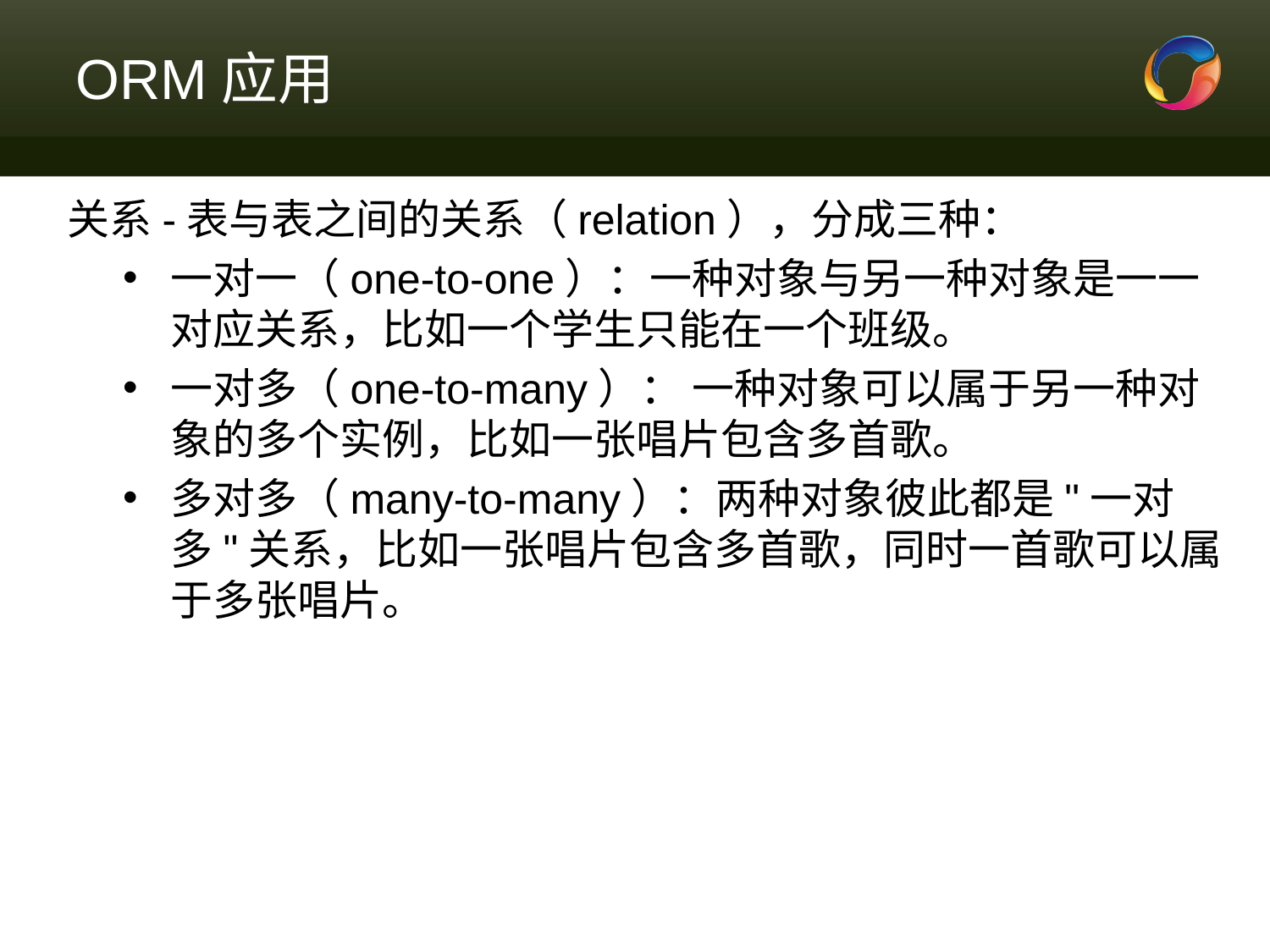

# ORM应用
关系-表与表之间的关系（relation），分成三种：
一对一（one-to-one）：一种对象与另一种对象是一一对应关系，比如一个学生只能在一个班级。
一对多（one-to-many）： 一种对象可以属于另一种对象的多个实例，比如一张唱片包含多首歌。
多对多（many-to-many）：两种对象彼此都是"一对多"关系，比如一张唱片包含多首歌，同时一首歌可以属于多张唱片。